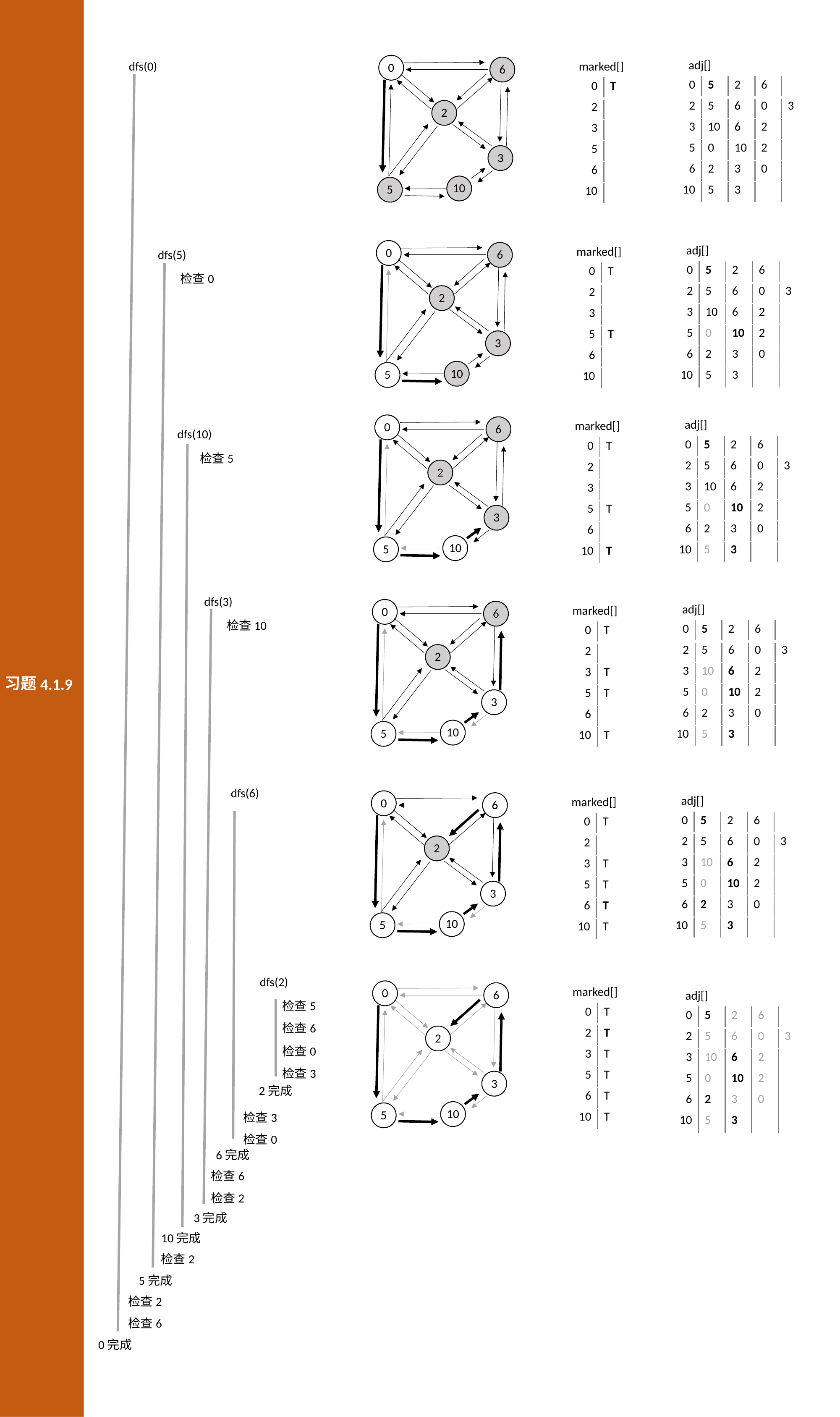

adj[]
dfs(0)

marked[]
0

6
| 0 | 5 | 2 | 6 |  |
| --- | --- | --- | --- | --- |
| 2 | 5 | 6 | 0 | 3 |
| 3 | 10 | 6 | 2 |  |
| 5 | 0 | 10 | 2 |  |
| 6 | 2 | 3 | 0 |  |
| 10 | 5 | 3 |  |  |
| 0 | T |
| --- | --- |
| 2 |  |
| 3 |  |
| 5 |  |
| 6 |  |
| 10 |  |

2

3

10
5
adj[]

marked[]
0

6
dfs(5)
| 0 | 5 | 2 | 6 |  |
| --- | --- | --- | --- | --- |
| 2 | 5 | 6 | 0 | 3 |
| 3 | 10 | 6 | 2 |  |
| 5 | 0 | 10 | 2 |  |
| 6 | 2 | 3 | 0 |  |
| 10 | 5 | 3 |  |  |
| 0 | T |
| --- | --- |
| 2 |  |
| 3 |  |
| 5 | T |
| 6 |  |
| 10 |  |
检查0

2

3

10
5
adj[]

marked[]
0

6
dfs(10)
| 0 | 5 | 2 | 6 |  |
| --- | --- | --- | --- | --- |
| 2 | 5 | 6 | 0 | 3 |
| 3 | 10 | 6 | 2 |  |
| 5 | 0 | 10 | 2 |  |
| 6 | 2 | 3 | 0 |  |
| 10 | 5 | 3 |  |  |
| 0 | T |
| --- | --- |
| 2 |  |
| 3 |  |
| 5 | T |
| 6 |  |
| 10 | T |
检查5

2

3

10
5
dfs(3)
adj[]

marked[]
0

6
检查10
| 0 | 5 | 2 | 6 |  |
| --- | --- | --- | --- | --- |
| 2 | 5 | 6 | 0 | 3 |
| 3 | 10 | 6 | 2 |  |
| 5 | 0 | 10 | 2 |  |
| 6 | 2 | 3 | 0 |  |
| 10 | 5 | 3 |  |  |
| 0 | T |
| --- | --- |
| 2 |  |
| 3 | T |
| 5 | T |
| 6 |  |
| 10 | T |

2
4.1.9

3

10
5
dfs(6)
adj[]

marked[]
0

6
| 0 | 5 | 2 | 6 |  |
| --- | --- | --- | --- | --- |
| 2 | 5 | 6 | 0 | 3 |
| 3 | 10 | 6 | 2 |  |
| 5 | 0 | 10 | 2 |  |
| 6 | 2 | 3 | 0 |  |
| 10 | 5 | 3 |  |  |
| 0 | T |
| --- | --- |
| 2 |  |
| 3 | T |
| 5 | T |
| 6 | T |
| 10 | T |

2

3

10
5
dfs(2)

marked[]
0

6
adj[]
检查5
| 0 | T |
| --- | --- |
| 2 | T |
| 3 | T |
| 5 | T |
| 6 | T |
| 10 | T |
| 0 | 5 | 2 | 6 |  |
| --- | --- | --- | --- | --- |
| 2 | 5 | 6 | 0 | 3 |
| 3 | 10 | 6 | 2 |  |
| 5 | 0 | 10 | 2 |  |
| 6 | 2 | 3 | 0 |  |
| 10 | 5 | 3 |  |  |
检查6

2
检查0
检查3

3
2完成

10
5
检查3
检查0
6完成
检查6
检查2
3完成
10完成
检查2
5完成
检查2
检查6
0完成